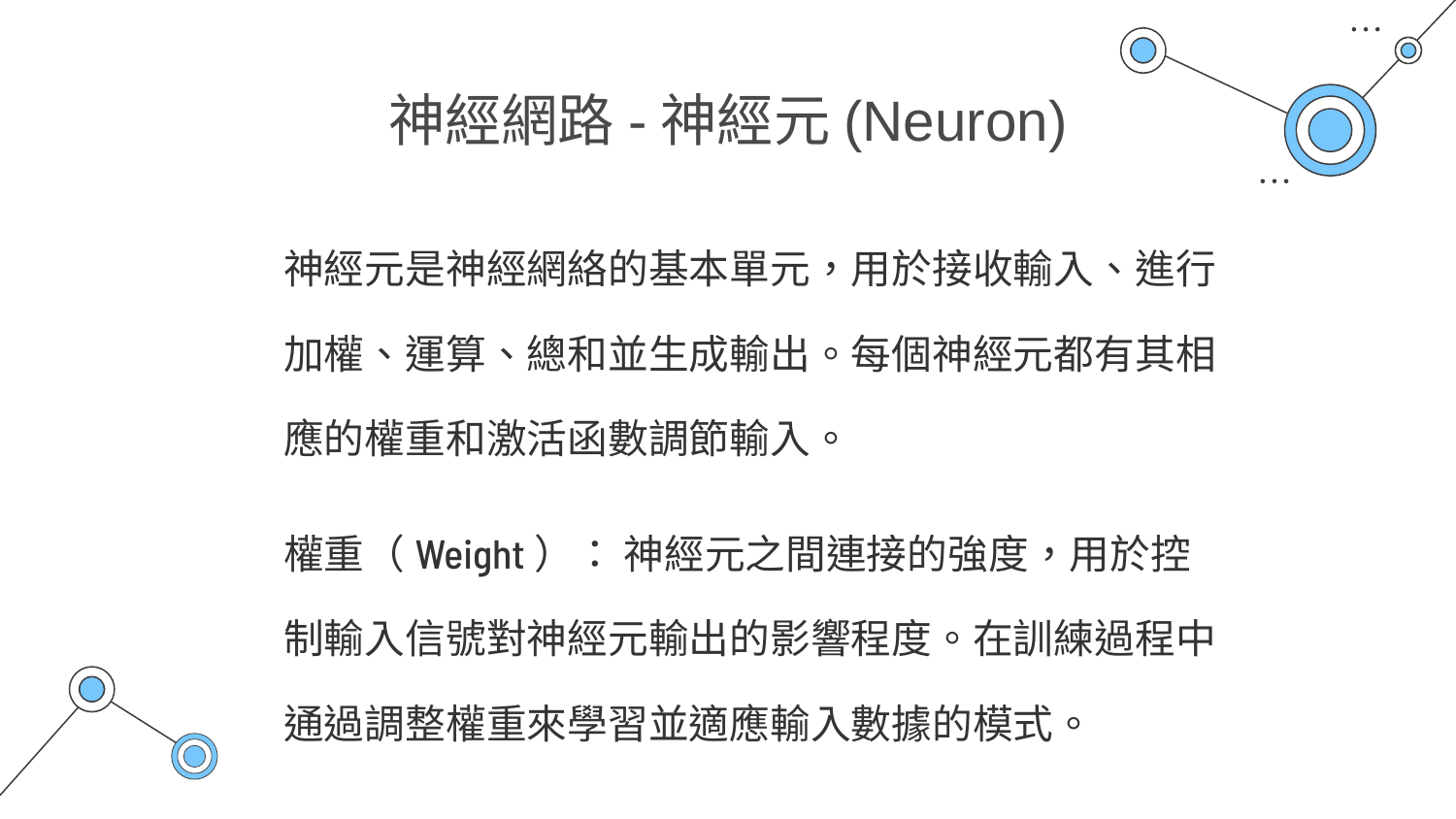

# 神經網路-神經元(Neuron)
神經元是神經網絡的基本單元，用於接收輸入、進行加權、運算、總和並生成輸出。每個神經元都有其相應的權重和激活函數調節輸入。
權重（Weight）： 神經元之間連接的強度，用於控制輸入信號對神經元輸出的影響程度。在訓練過程中通過調整權重來學習並適應輸入數據的模式。